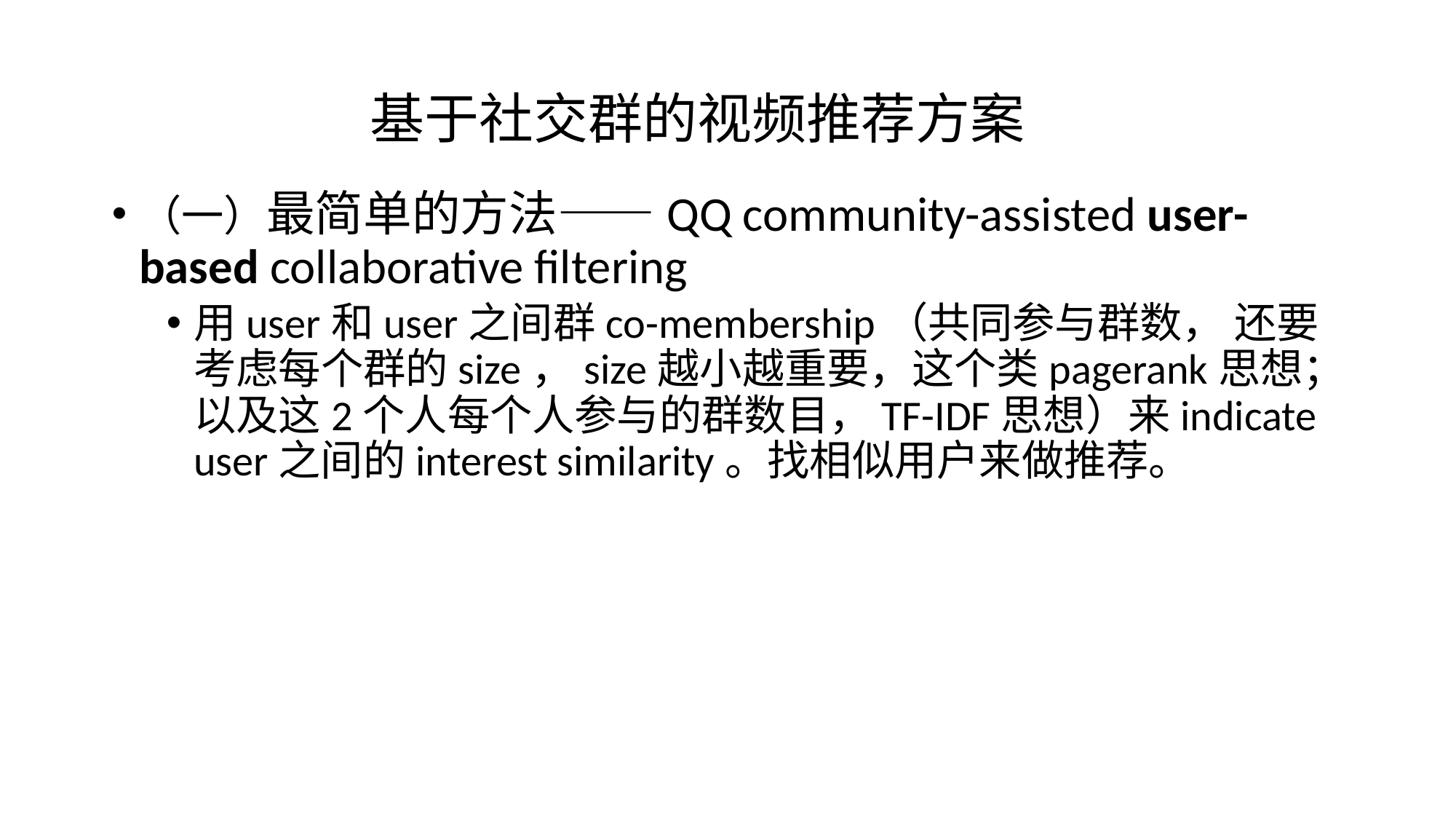

基于社交群的视频推荐方案
（一）最简单的方法——QQ community-assisted user-based collaborative filtering
用user和user之间群co-membership（共同参与群数， 还要考虑每个群的size，size越小越重要，这个类pagerank思想；以及这2个人每个人参与的群数目，TF-IDF思想）来indicate user之间的interest similarity。找相似用户来做推荐。